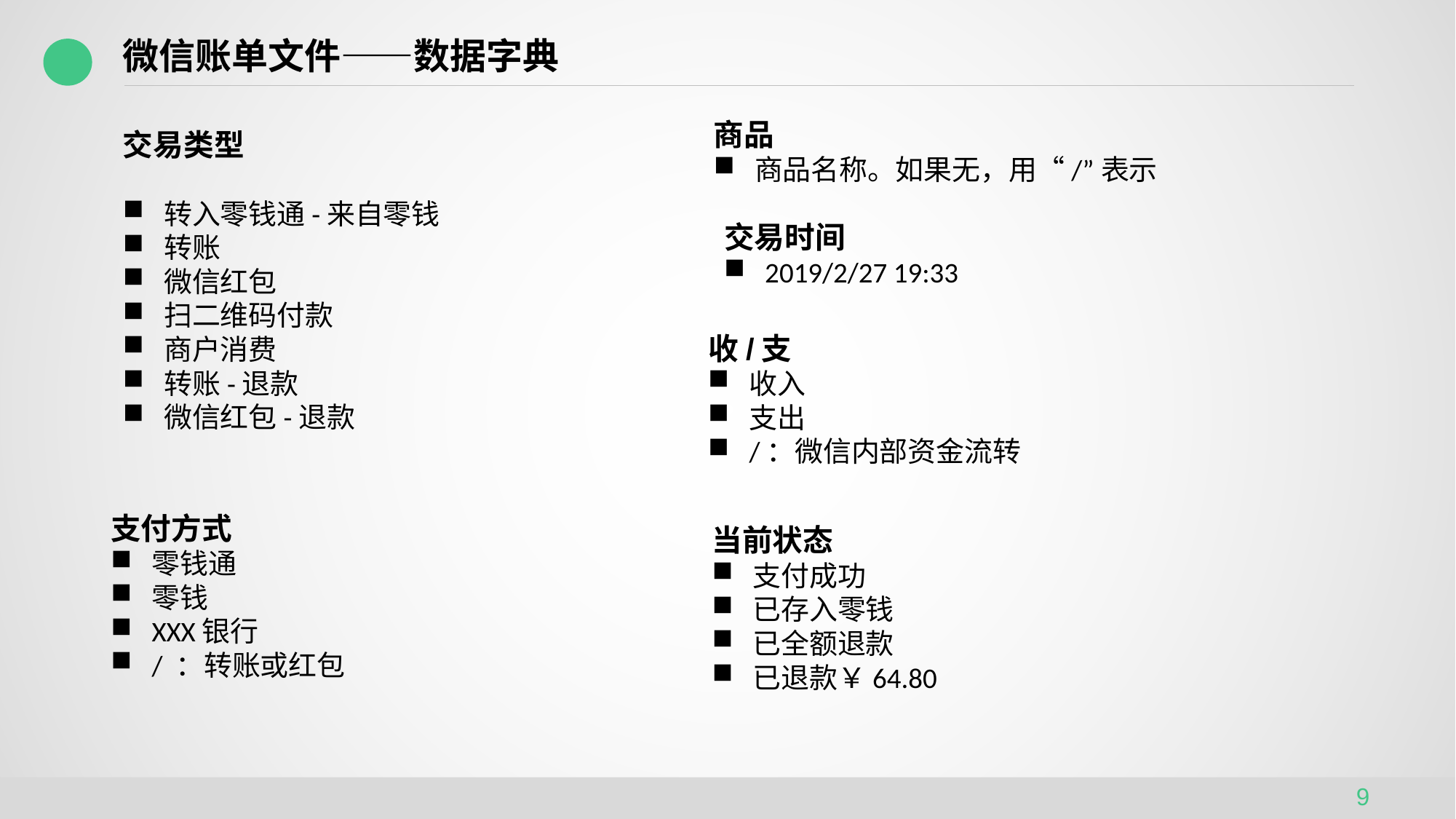

微信账单文件——数据字典
商品
商品名称。如果无，用“/”表示
交易类型

转入零钱通-来自零钱
转账
微信红包
扫二维码付款
商户消费
转账-退款
微信红包-退款

交易时间
2019/2/27 19:33
收/支
收入
支出
/：微信内部资金流转
支付方式
零钱通
零钱
XXX银行
/ ：转账或红包
当前状态
支付成功
已存入零钱
已全额退款
已退款￥64.80